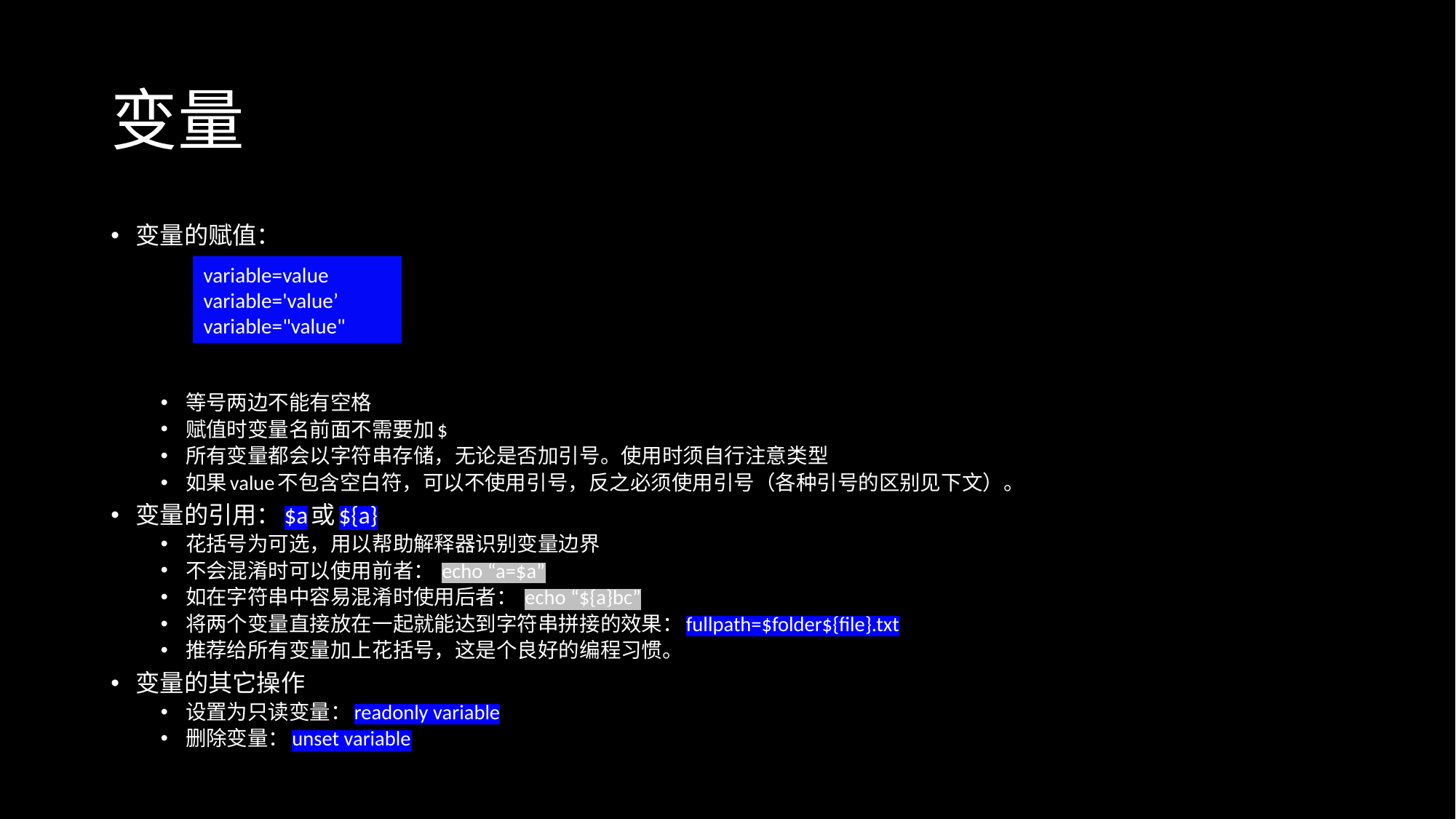

# 变量
变量的赋值：

等号两边不能有空格
赋值时变量名前面不需要加$
所有变量都会以字符串存储，无论是否加引号。使用时须自行注意类型
如果value不包含空白符，可以不使用引号，反之必须使用引号（各种引号的区别见下文）。
变量的引用：$a或${a}
花括号为可选，用以帮助解释器识别变量边界
不会混淆时可以使用前者： echo “a=$a”
如在字符串中容易混淆时使用后者： echo “${a}bc”
将两个变量直接放在一起就能达到字符串拼接的效果：fullpath=$folder${file}.txt
推荐给所有变量加上花括号，这是个良好的编程习惯。
变量的其它操作
设置为只读变量：readonly variable
删除变量：unset variable

variable=value
variable='value’
variable="value"